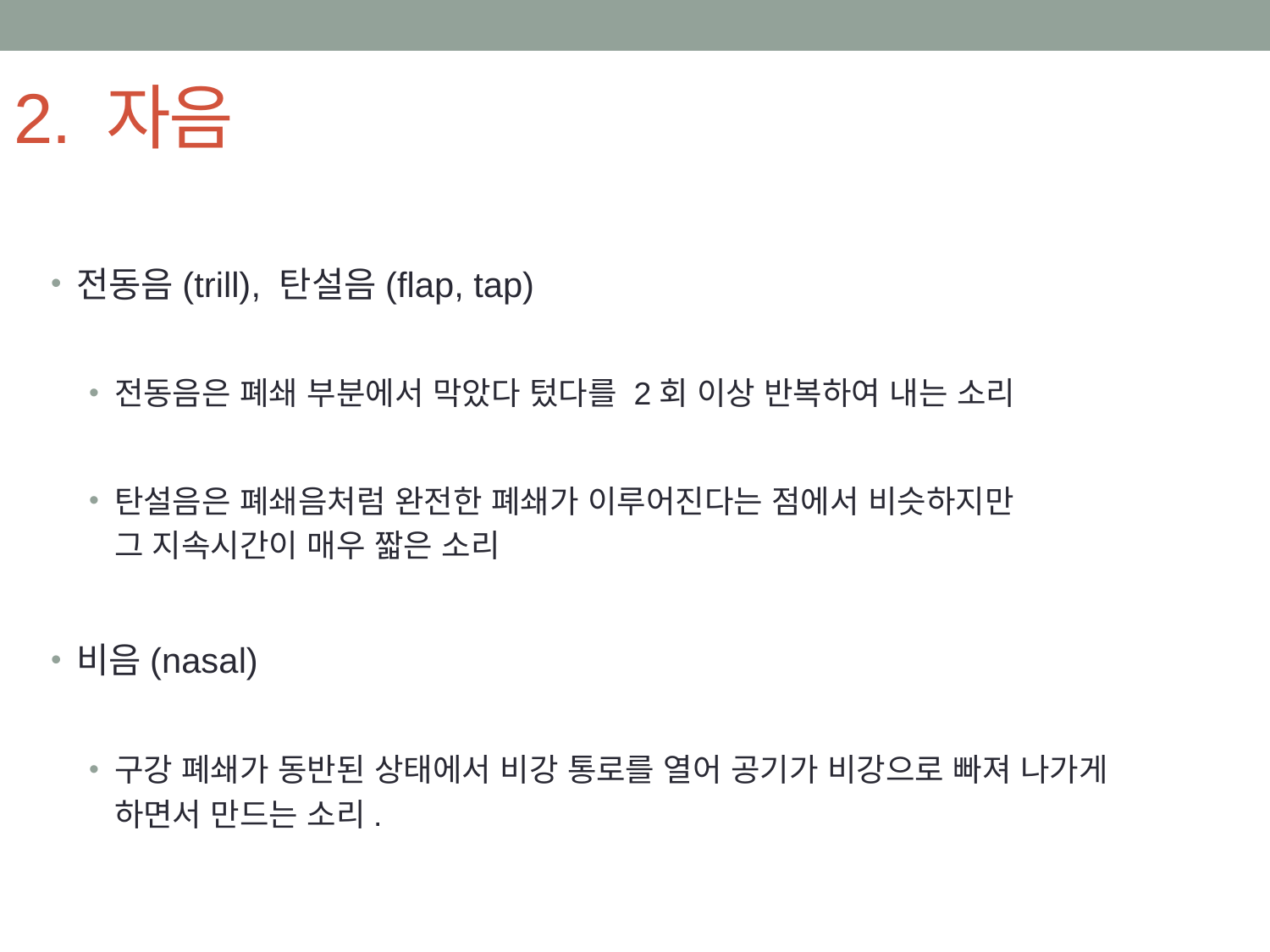

# 2. 자음

전동음(trill), 탄설음(flap, tap)

전동음은 폐쇄 부분에서 막았다 텄다를 2회 이상 반복하여 내는 소리

탄설음은 폐쇄음처럼 완전한 폐쇄가 이루어진다는 점에서 비슷하지만
  그 지속시간이 매우 짧은 소리

비음(nasal)

구강 폐쇄가 동반된 상태에서 비강 통로를 열어 공기가 비강으로 빠져 나가게
  하면서 만드는 소리.